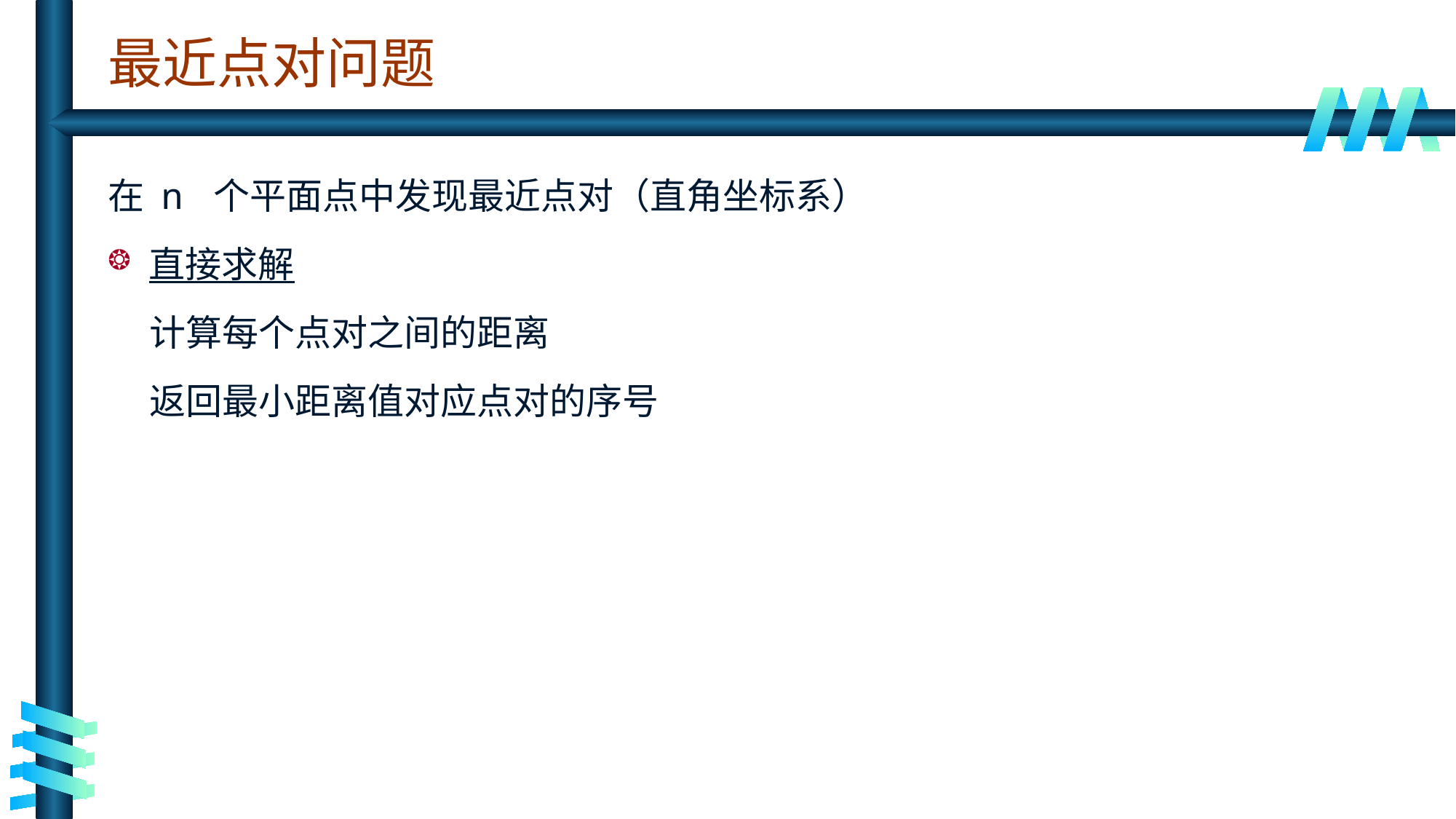

# 最近点对问题
在 n 个平面点中发现最近点对（直角坐标系）
直接求解
    计算每个点对之间的距离
    返回最小距离值对应点对的序号